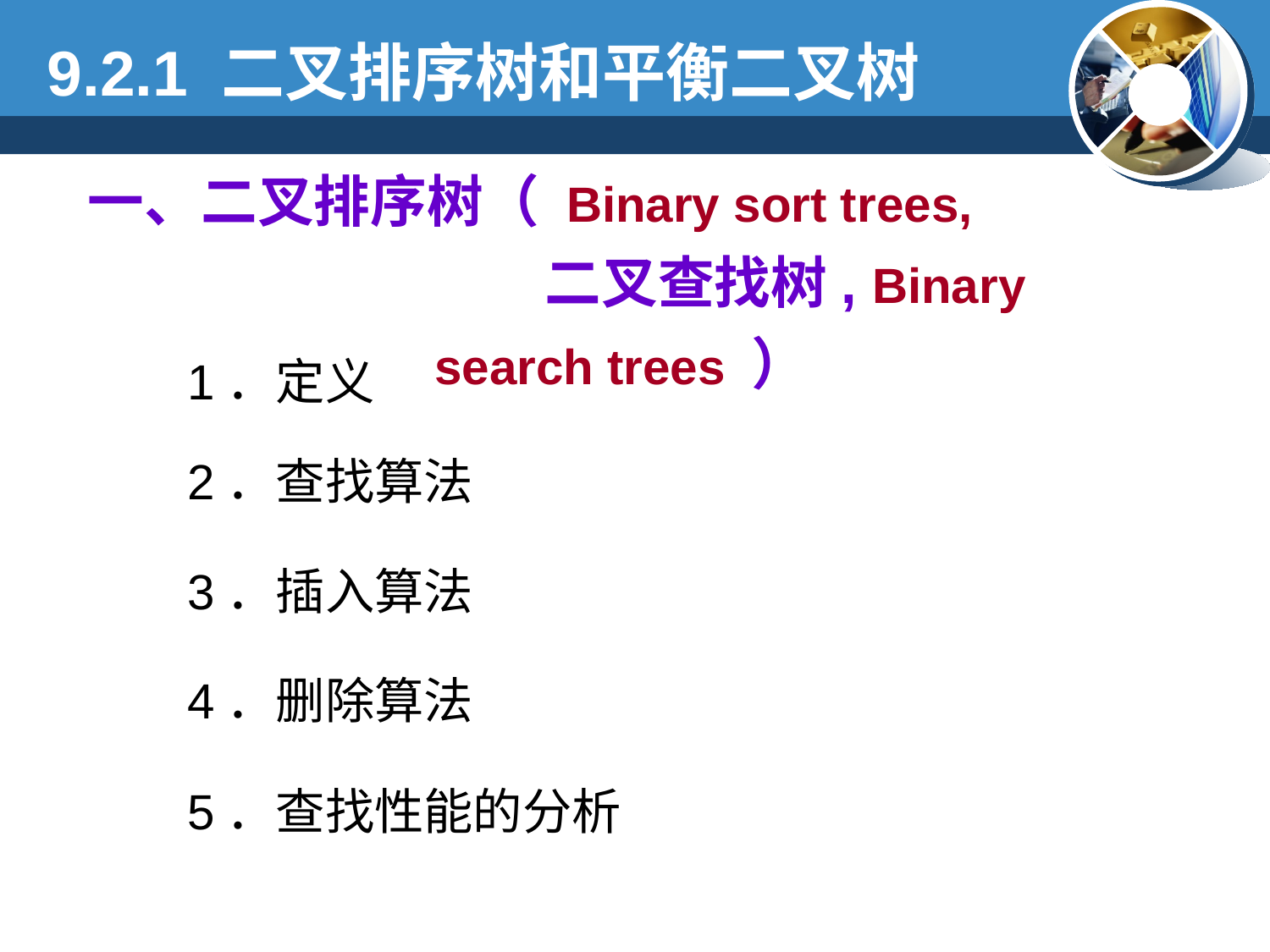

9.2.1 二叉排序树和平衡二叉树
一、二叉排序树（ Binary sort trees,                             二叉查找树, Binary search trees ）
1．定义
2．查找算法
3．插入算法
4．删除算法
5．查找性能的分析